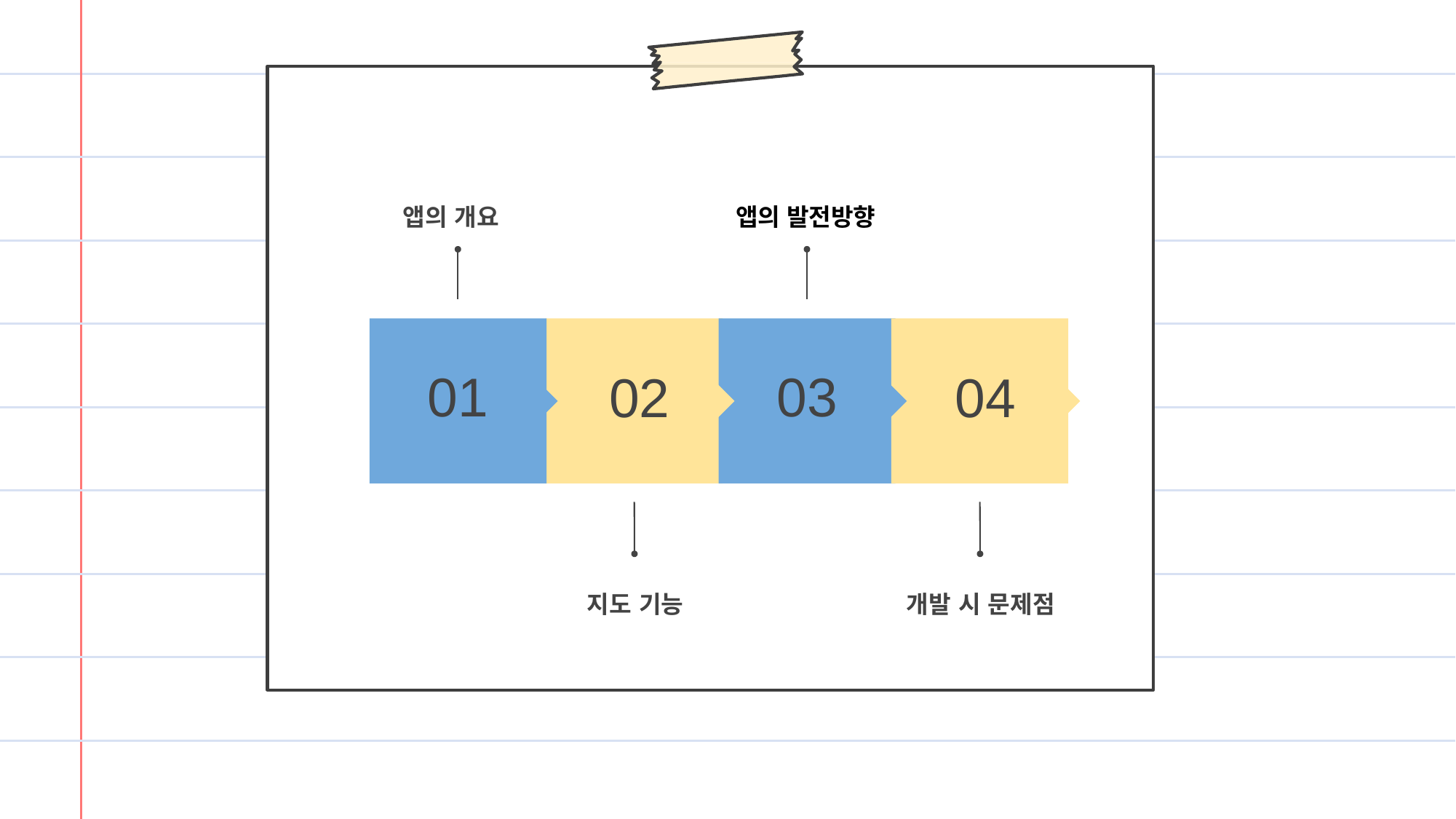

앱의 개요
앱의 발전방향

03
# 01
02
04

지도 기능
개발 시 문제점